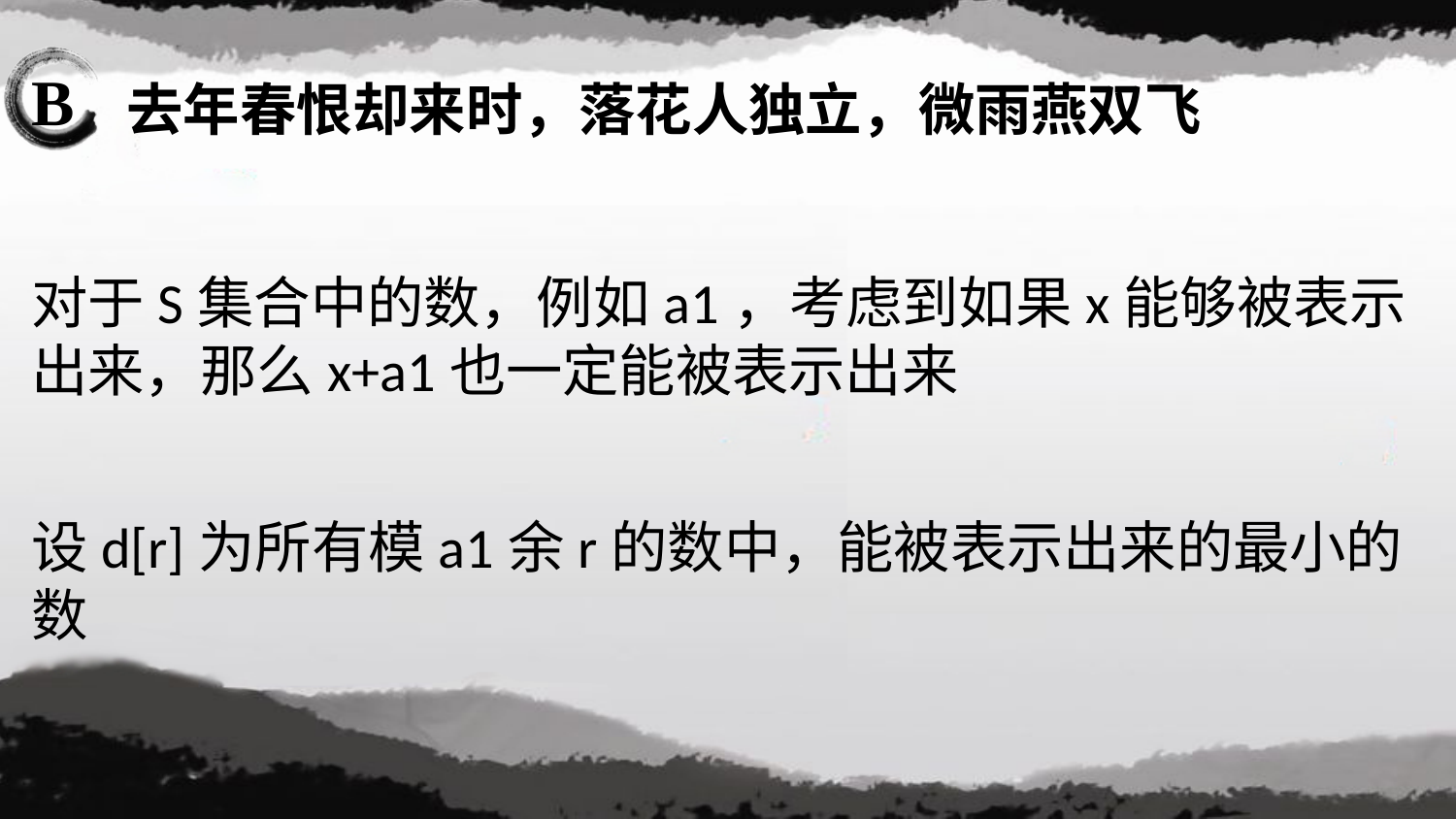

B
去年春恨却来时，落花人独立，微雨燕双飞
对于S集合中的数，例如a1，考虑到如果x能够被表示出来，那么x+a1也一定能被表示出来
设d[r]为所有模a1余r的数中，能被表示出来的最小的数